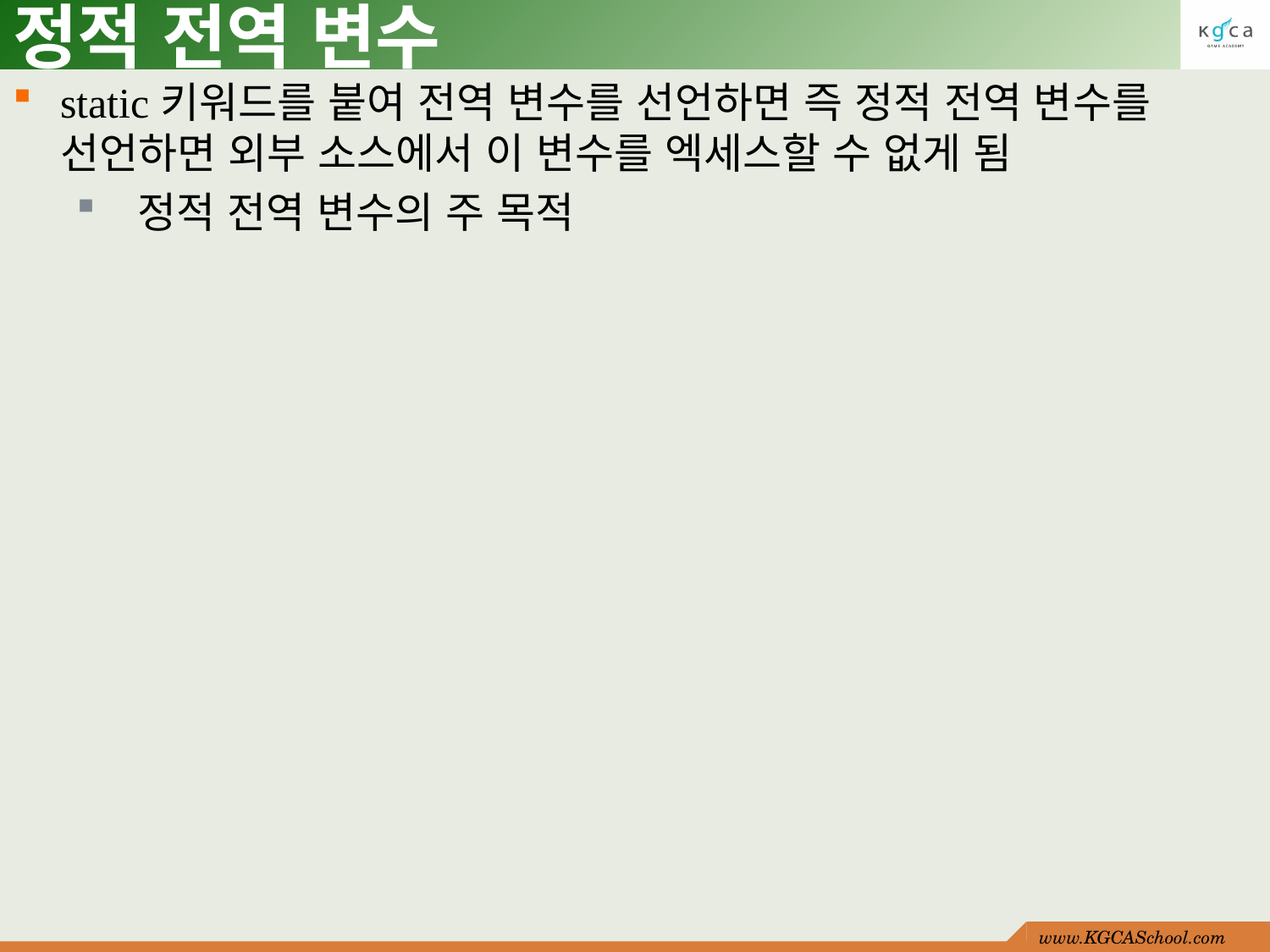

# 정적 전역 변수
static키워드를 붙여 전역 변수를 선언하면 즉 정적 전역 변수를 선언하면 외부 소스에서 이 변수를 엑세스할 수 없게 됨
 정적 전역 변수의 주 목적